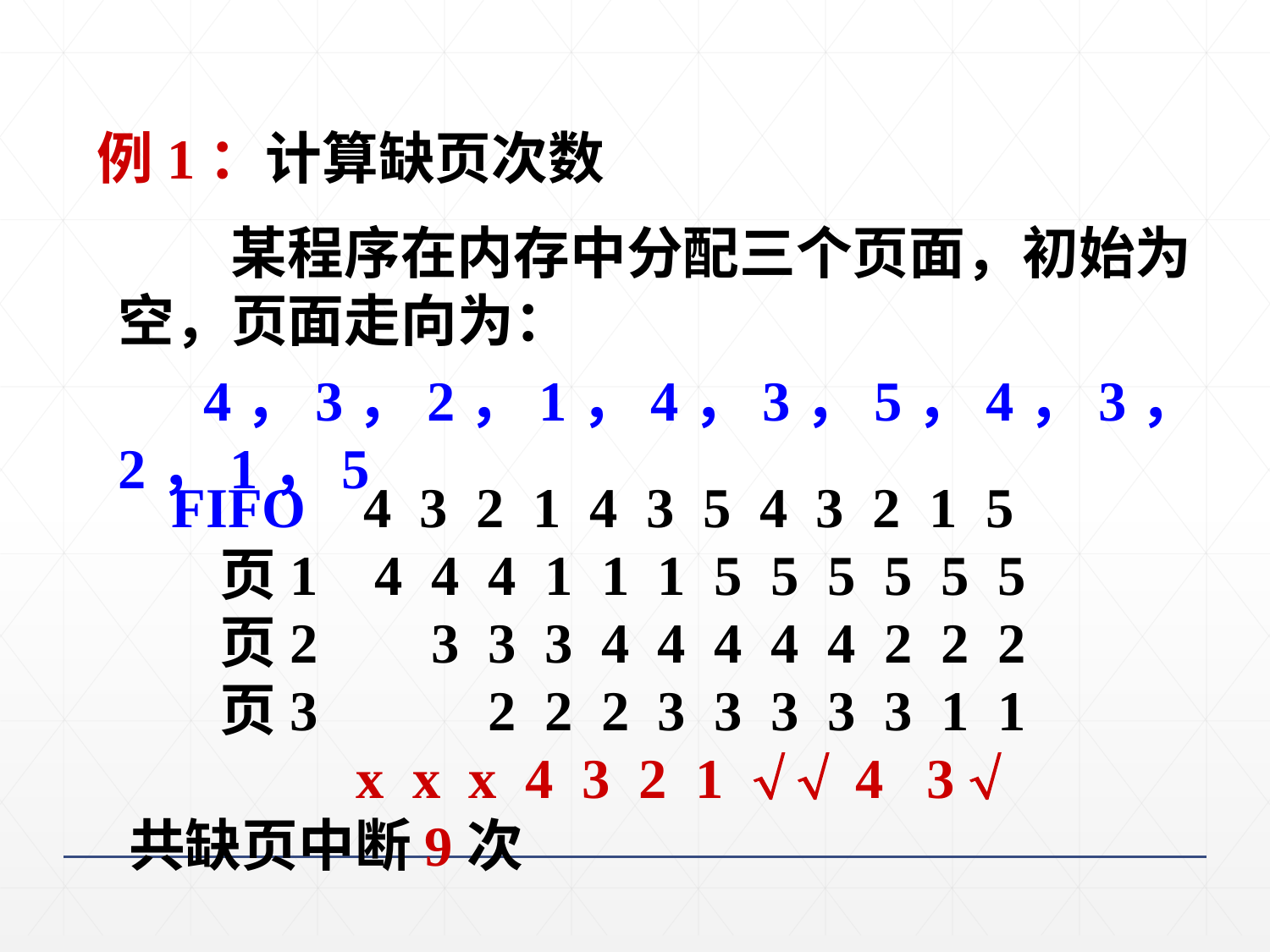

例1：计算缺页次数
         某程序在内存中分配三个页面，初始为空，页面走向为：
      4，3，2，1，4，3，5，4，3，2，1，5
   FIFO    4  3  2  1  4  3  5  4  3  2  1  5
      页1    4  4  4  1  1  1  5  5  5  5  5  5
      页2        3  3  3  4  4  4  4  4  2  2  2
      页3            2  2  2  3  3  3  3  3  1  1
                x  x  x  4  3  2  1  √ √  4   3 √
共缺页中断9次